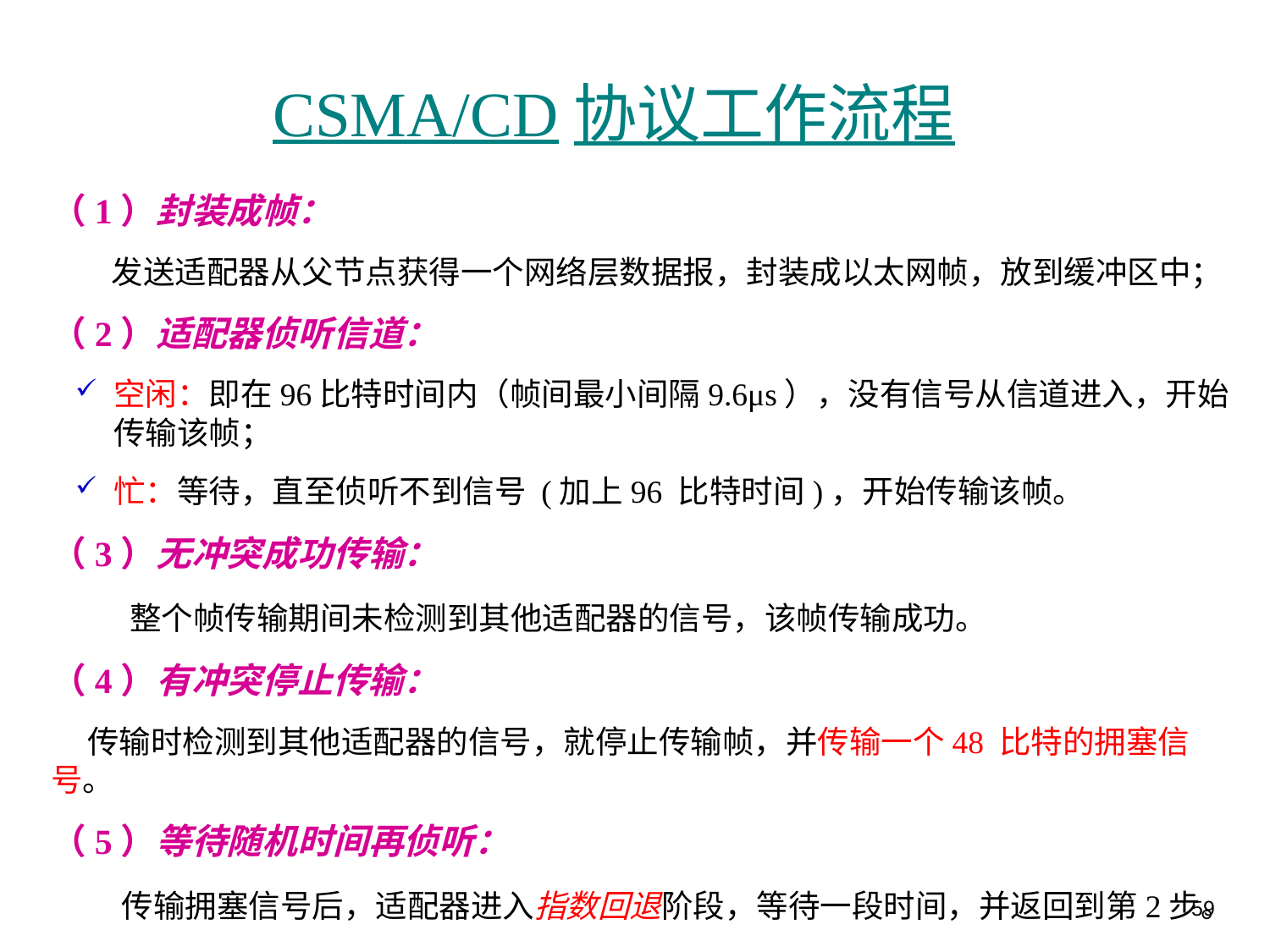

# CSMA/CD协议工作流程
（1）封装成帧：
    发送适配器从父节点获得一个网络层数据报，封装成以太网帧，放到缓冲区中；
（2）适配器侦听信道：
空闲：即在96比特时间内（帧间最小间隔9.6μs），没有信号从信道进入，开始传输该帧；
忙：等待，直至侦听不到信号 (加上96 比特时间)，开始传输该帧。
（3）无冲突成功传输：
         整个帧传输期间未检测到其他适配器的信号，该帧传输成功。
（4）有冲突停止传输：
    传输时检测到其他适配器的信号，就停止传输帧，并传输一个48 比特的拥塞信号。
（5）等待随机时间再侦听：
        传输拥塞信号后，适配器进入指数回退阶段，等待一段时间，并返回到第2步。

59